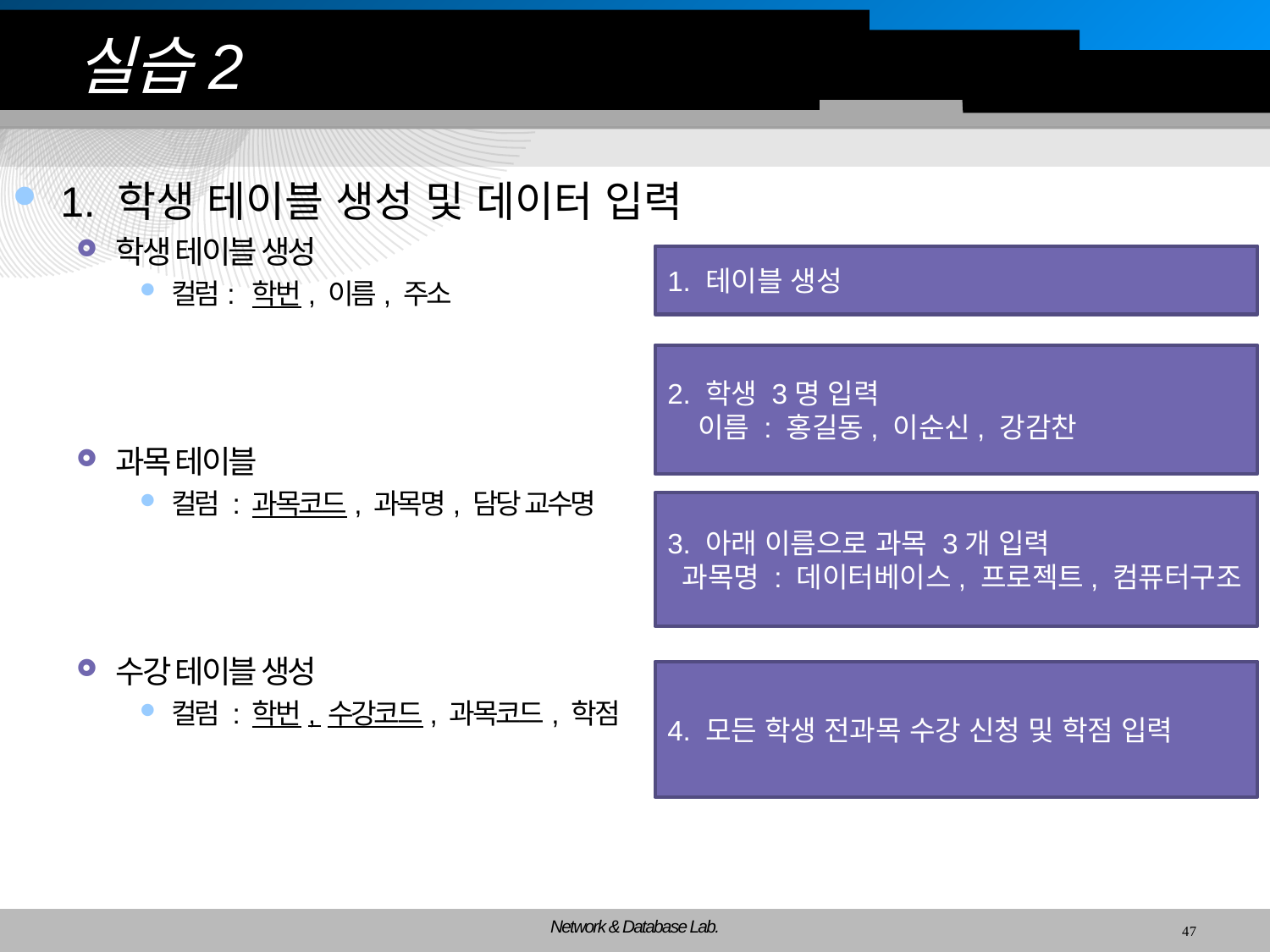

# 실습2
1. 학생 테이블 생성 및 데이터 입력
학생 테이블 생성
컬럼:  학번, 이름, 주소

과목 테이블
컬럼 : 과목코드, 과목명, 담당 교수명

수강 테이블 생성
컬럼 : 학번, 수강코드, 과목코드, 학점
1. 테이블 생성
2. 학생 3명 입력
   이름 : 홍길동, 이순신, 강감찬
3. 아래 이름으로 과목 3개 입력
 과목명 : 데이터베이스, 프로젝트, 컴퓨터구조
4. 모든 학생 전과목 수강 신청 및 학점 입력
47